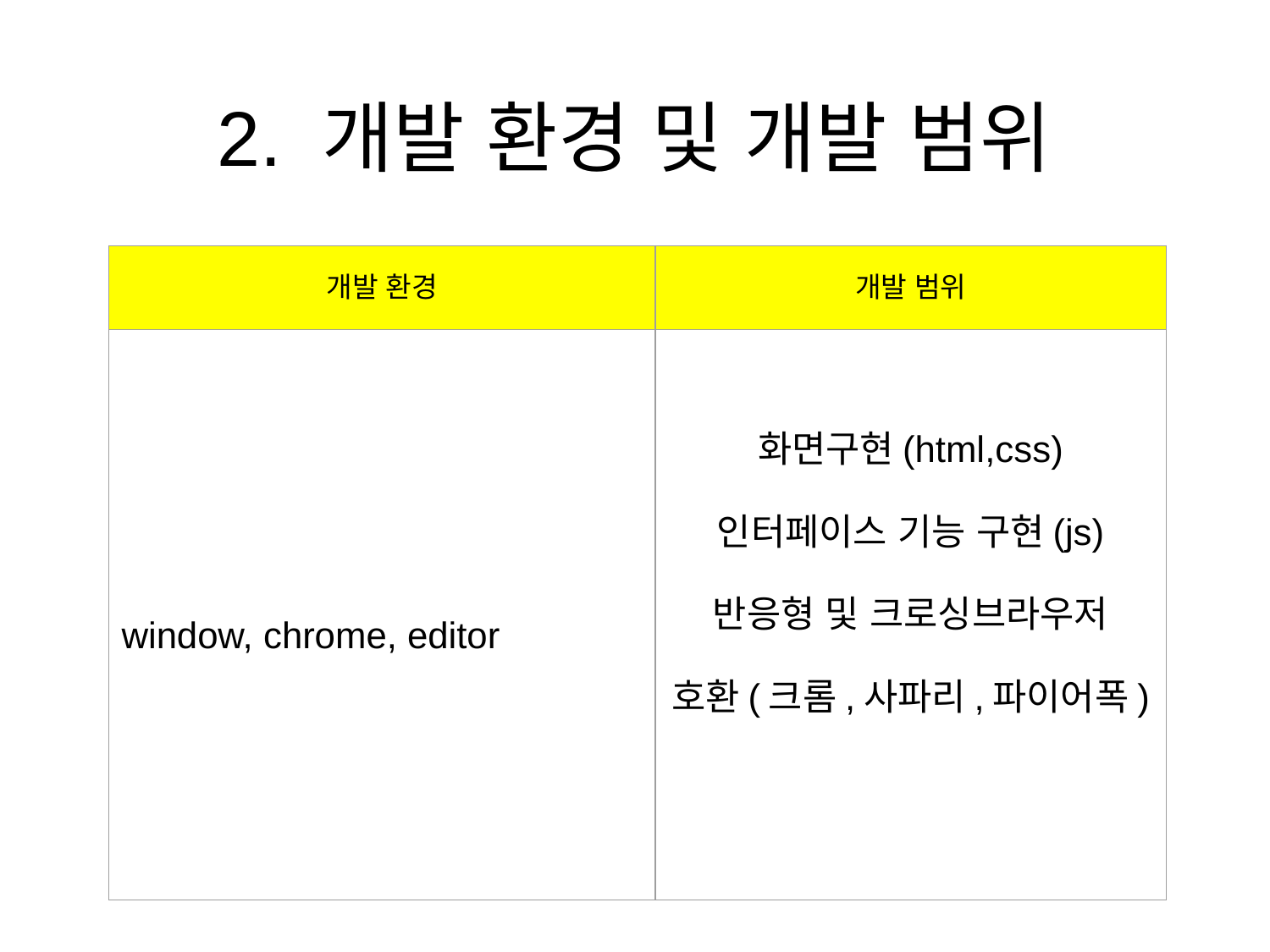

# 2. 개발 환경 및 개발 범위
| 개발 환경 | 개발 범위 |
| --- | --- |
| window, chrome, editor | 화면구현(html,css) 인터페이스 기능 구현(js) 반응형 및 크로싱브라우저 호환(크롬,사파리,파이어폭) |